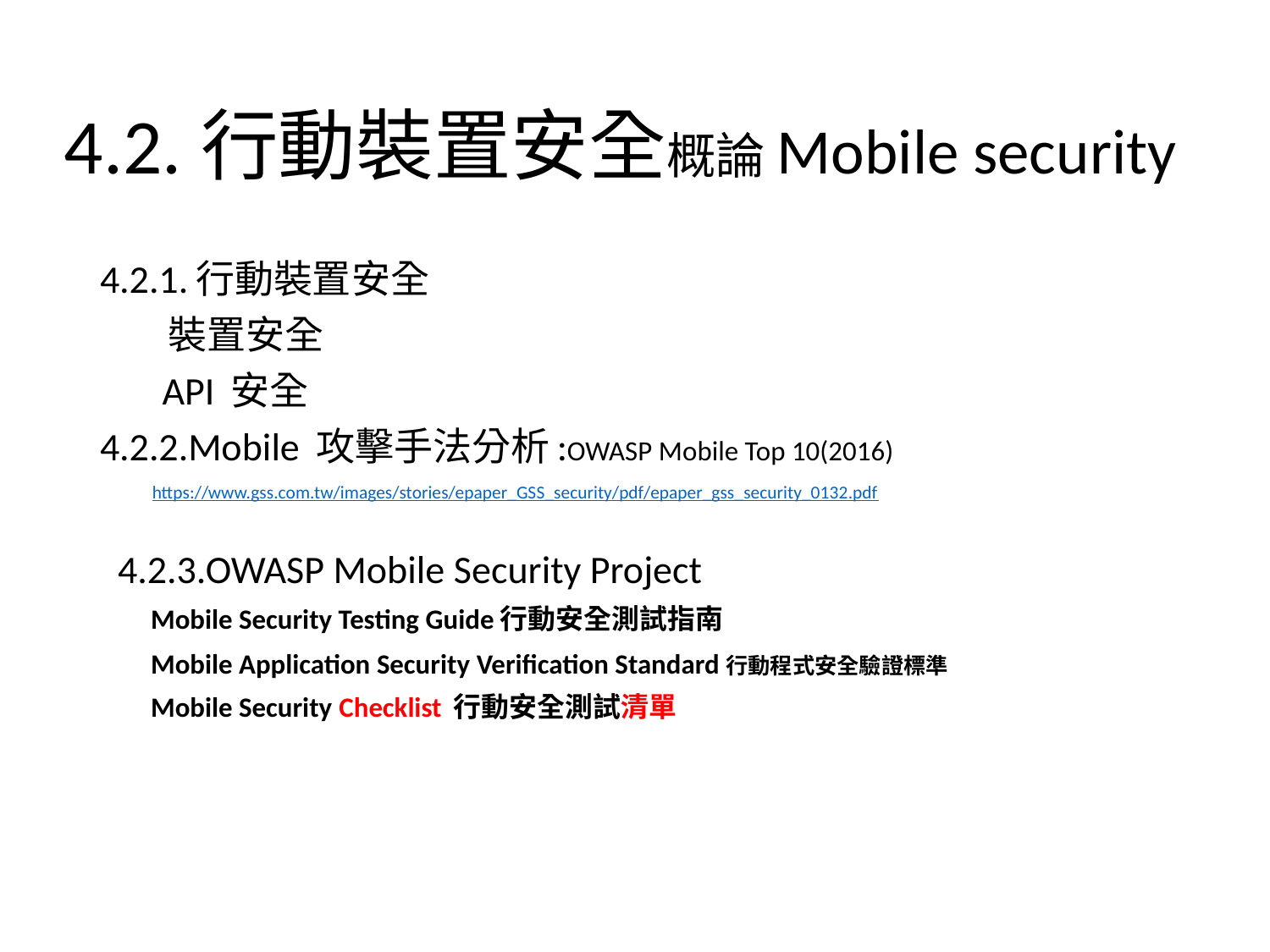

# 4.2.行動裝置安全概論Mobile security
4.2.1.行動裝置安全
       裝置安全
       API 安全
4.2.2.Mobile 攻擊手法分析:OWASP Mobile Top 10(2016)
             https://www.gss.com.tw/images/stories/epaper_GSS_security/pdf/epaper_gss_security_0132.pdf

  4.2.3.OWASP Mobile Security Project
        Mobile Security Testing Guide行動安全測試指南
        Mobile Application Security Verification Standard行動程式安全驗證標準
        Mobile Security Checklist 行動安全測試清單